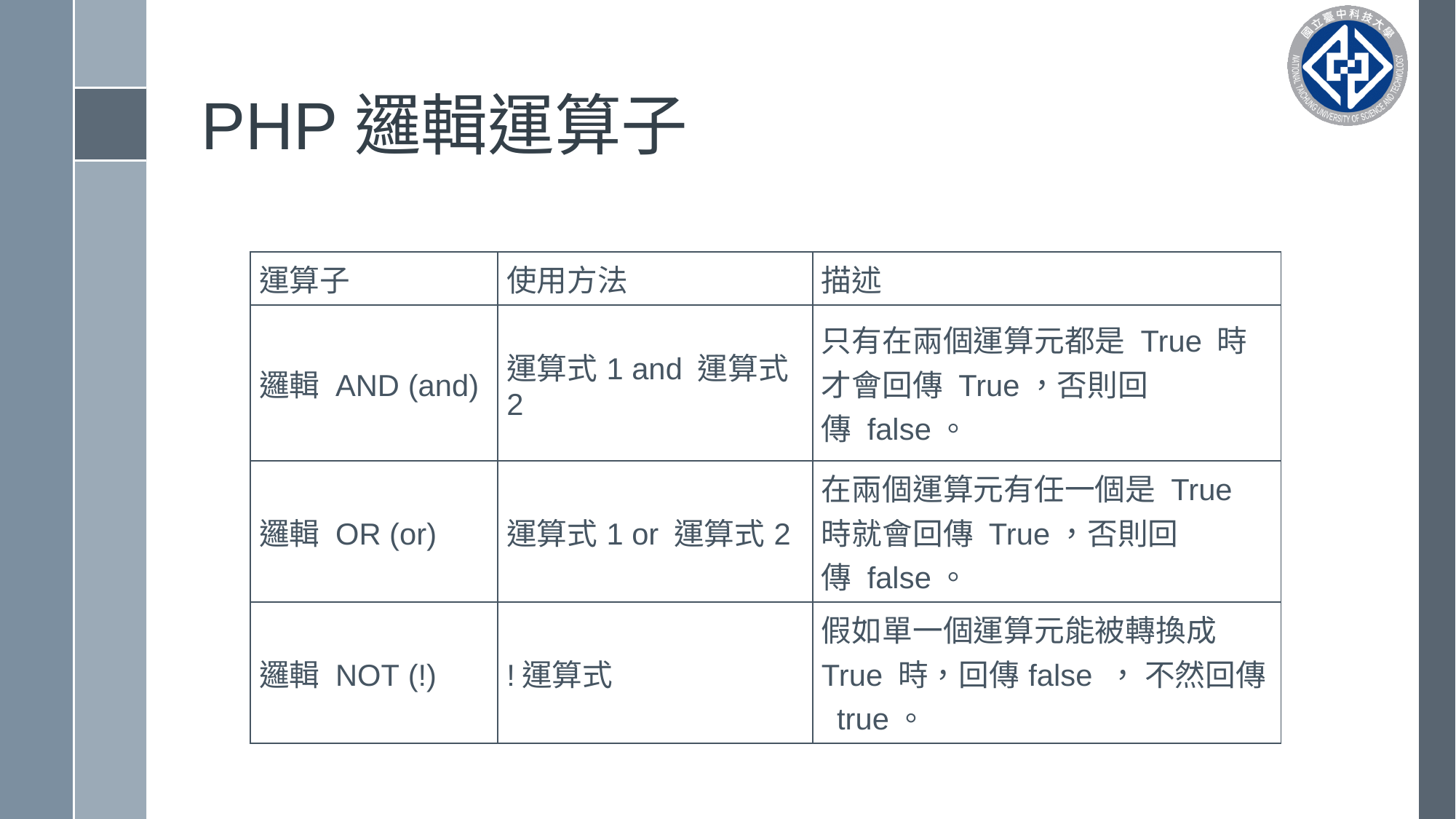

# PHP邏輯運算子
| 運算子 | 使用方法 | 描述 |
| --- | --- | --- |
| 邏輯 AND (and) | 運算式1 and 運算式2 | 只有在兩個運算元都是 True 時才會回傳 True，否則回傳 false。 |
| 邏輯 OR (or) | 運算式1 or 運算式2 | 在兩個運算元有任一個是 True 時就會回傳 True，否則回傳 false。 |
| 邏輯 NOT (!) | !運算式 | 假如單一個運算元能被轉換成 True 時，回傳false ， 不然回傳 true。 |